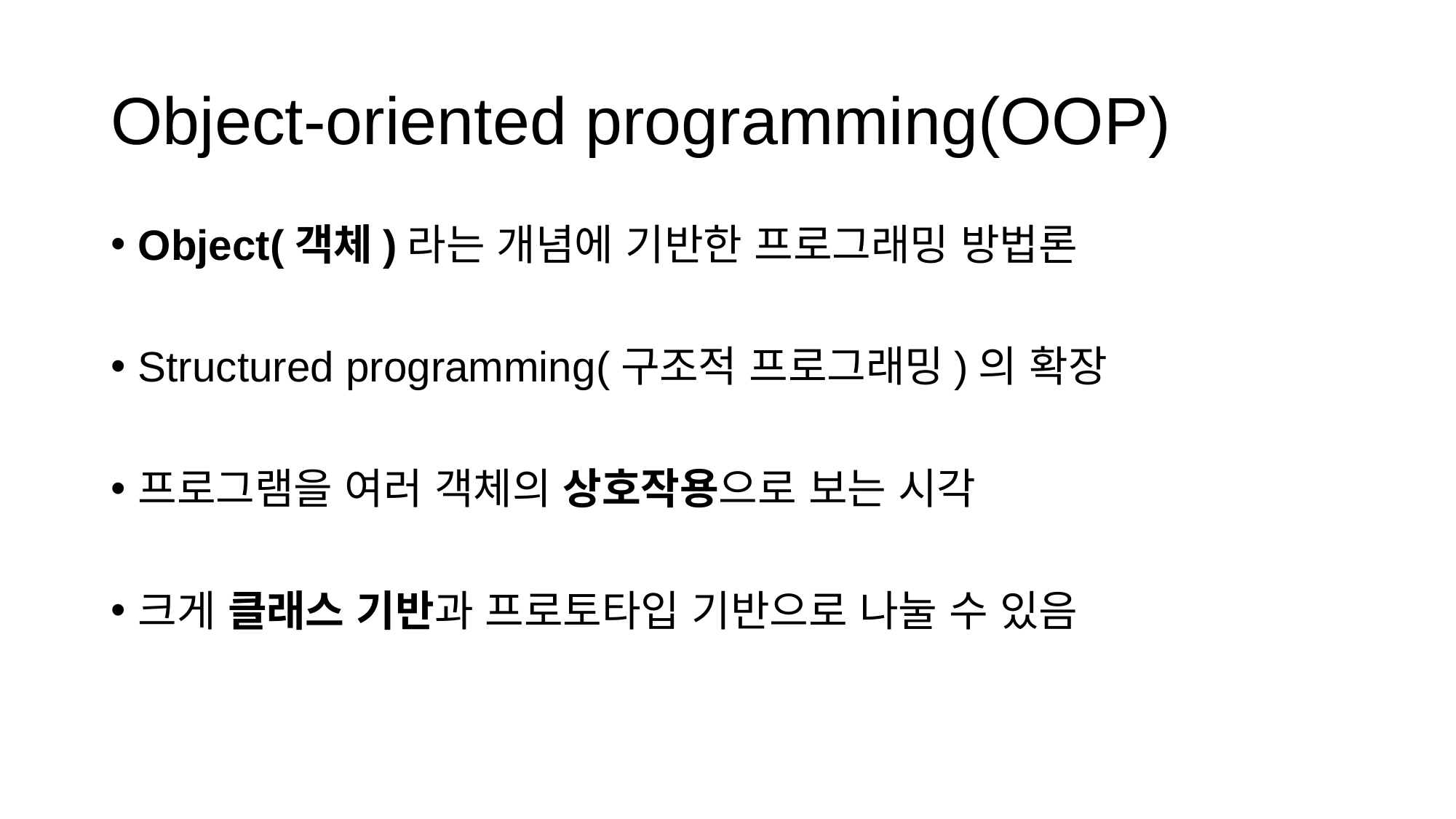

# Object-oriented programming(OOP)
Object(객체)라는 개념에 기반한 프로그래밍 방법론

Structured programming(구조적 프로그래밍)의 확장

프로그램을 여러 객체의 상호작용으로 보는 시각

크게 클래스 기반과 프로토타입 기반으로 나눌 수 있음